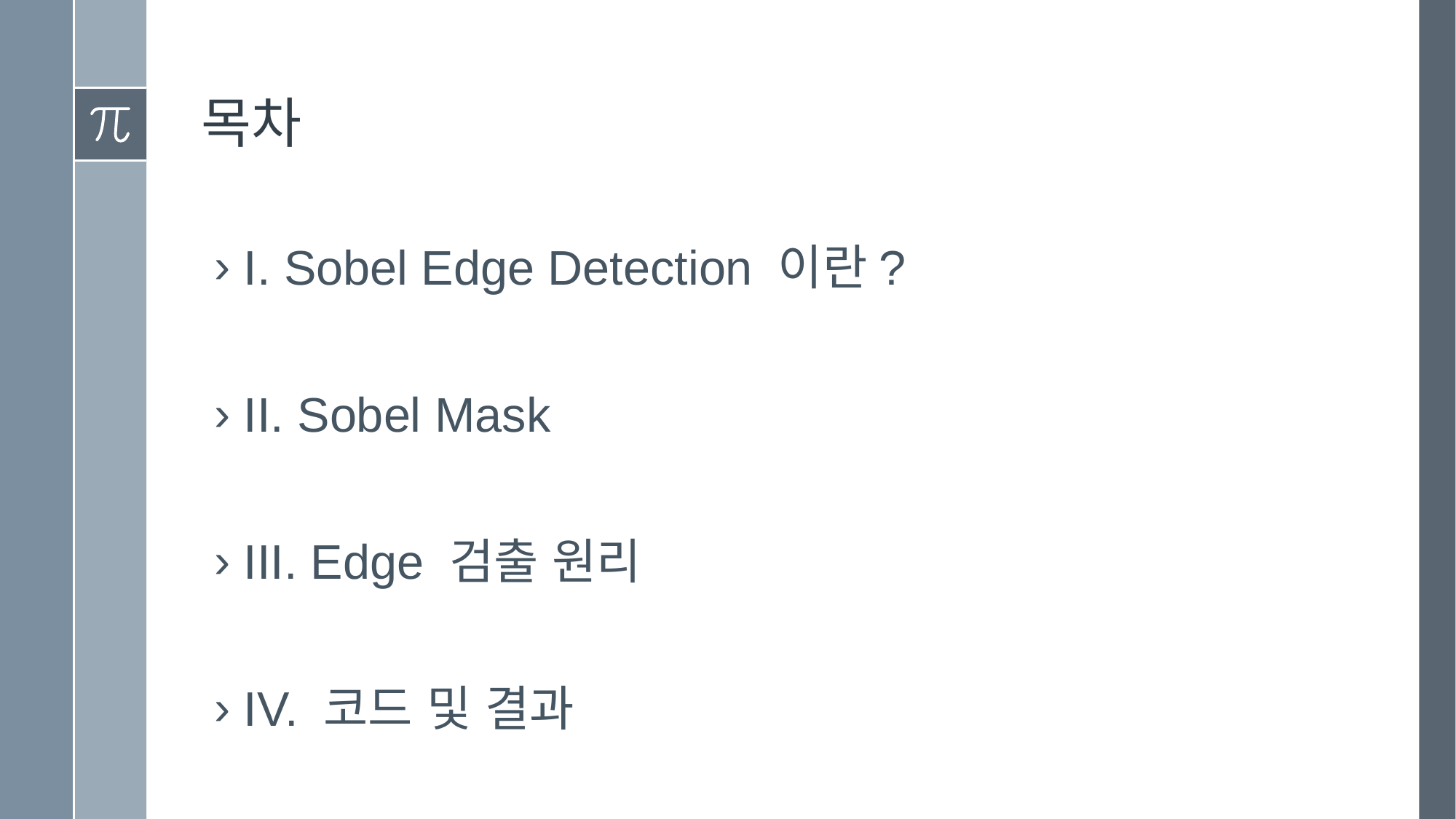

# 목차
I. Sobel Edge Detection 이란?

II. Sobel Mask

III. Edge 검출 원리

IV. 코드 및 결과